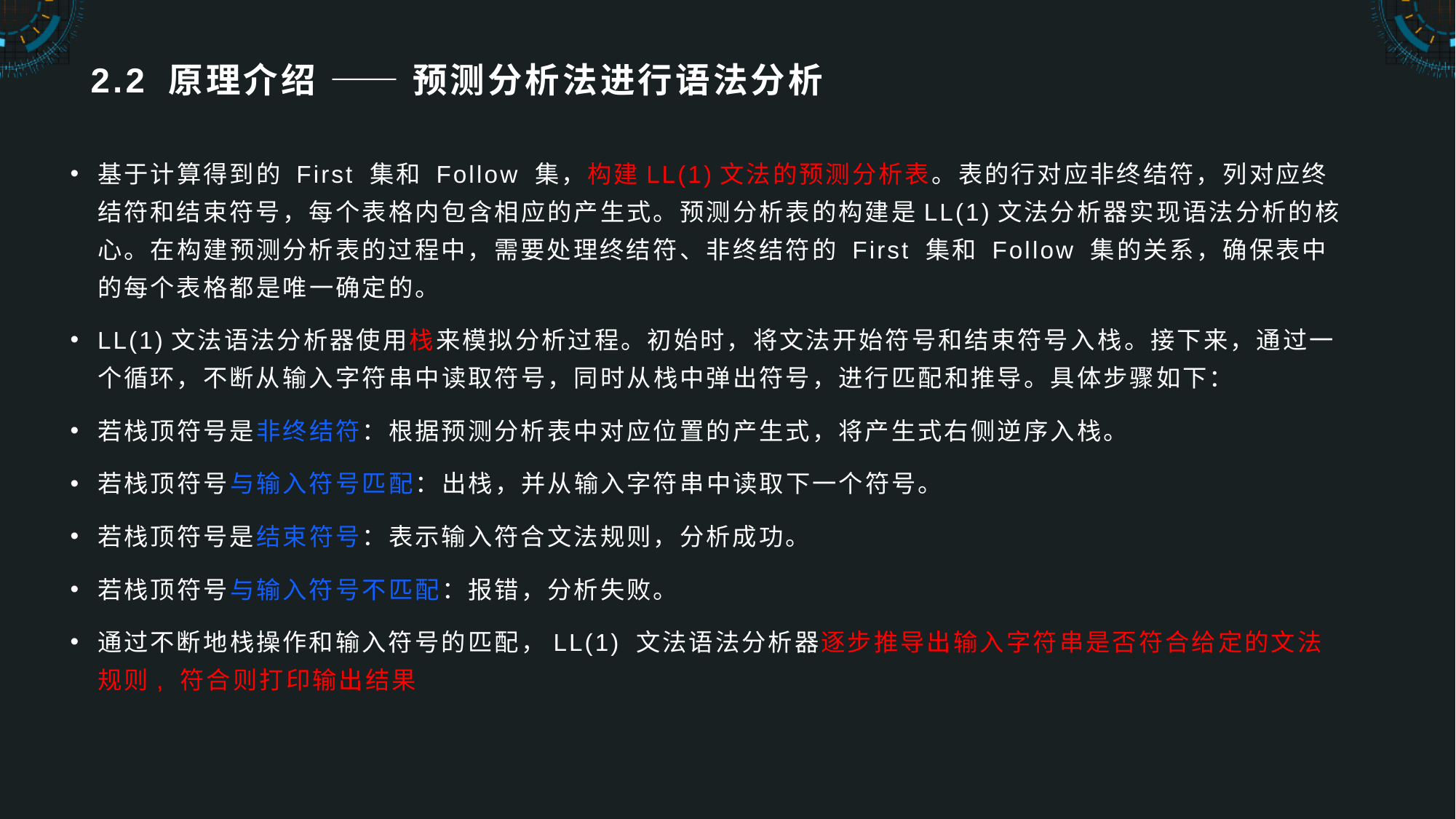

# 2.2 原理介绍 —— 预测分析法进行语法分析
基于计算得到的 First 集和 Follow 集，构建LL(1)文法的预测分析表。表的行对应非终结符，列对应终结符和结束符号，每个表格内包含相应的产生式。预测分析表的构建是LL(1)文法分析器实现语法分析的核心。在构建预测分析表的过程中，需要处理终结符、非终结符的 First 集和 Follow 集的关系，确保表中的每个表格都是唯一确定的。
LL(1)文法语法分析器使用栈来模拟分析过程。初始时，将文法开始符号和结束符号入栈。接下来，通过一个循环，不断从输入字符串中读取符号，同时从栈中弹出符号，进行匹配和推导。具体步骤如下：
若栈顶符号是非终结符：根据预测分析表中对应位置的产生式，将产生式右侧逆序入栈。
若栈顶符号与输入符号匹配：出栈，并从输入字符串中读取下一个符号。
若栈顶符号是结束符号：表示输入符合文法规则，分析成功。
若栈顶符号与输入符号不匹配：报错，分析失败。
通过不断地栈操作和输入符号的匹配，LL(1) 文法语法分析器逐步推导出输入字符串是否符合给定的文法规则, 符合则打印输出结果